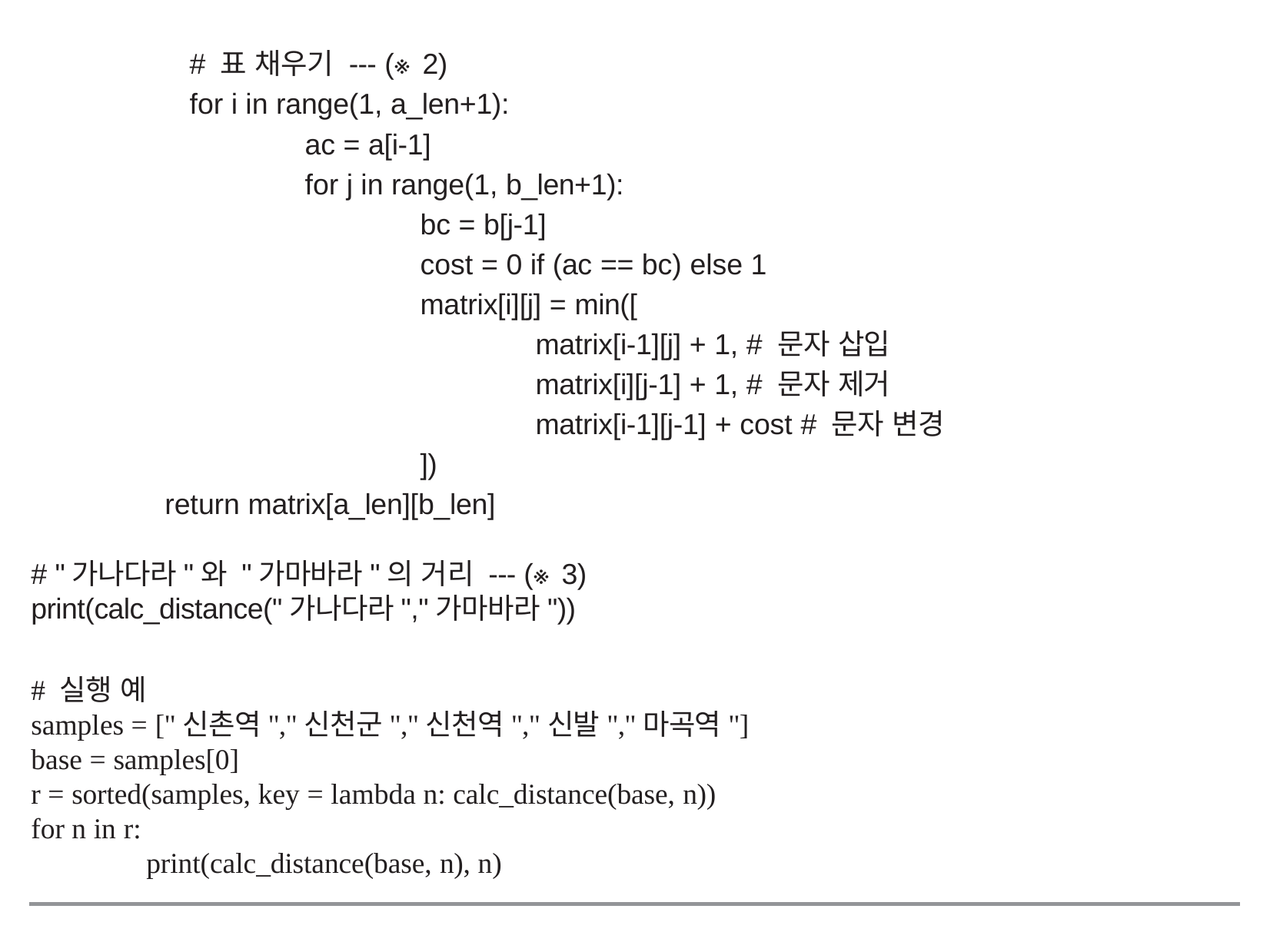

# 표 채우기 --- (※2)
	for i in range(1, a_len+1):
		ac = a[i-1]
		for j in range(1, b_len+1):
			bc = b[j-1]
			cost = 0 if (ac == bc) else 1
			matrix[i][j] = min([
				matrix[i-1][j] + 1, # 문자 삽입
				matrix[i][j-1] + 1, # 문자 제거
				matrix[i-1][j-1] + cost # 문자 변경
			])
return matrix[a_len][b_len]

# "가나다라"와 "가마바라"의 거리 --- (※3)
print(calc_distance("가나다라","가마바라"))

# 실행 예
samples = ["신촌역","신천군","신천역","신발","마곡역"]
base = samples[0]
r = sorted(samples, key = lambda n: calc_distance(base, n))
for n in r:
	print(calc_distance(base, n), n)